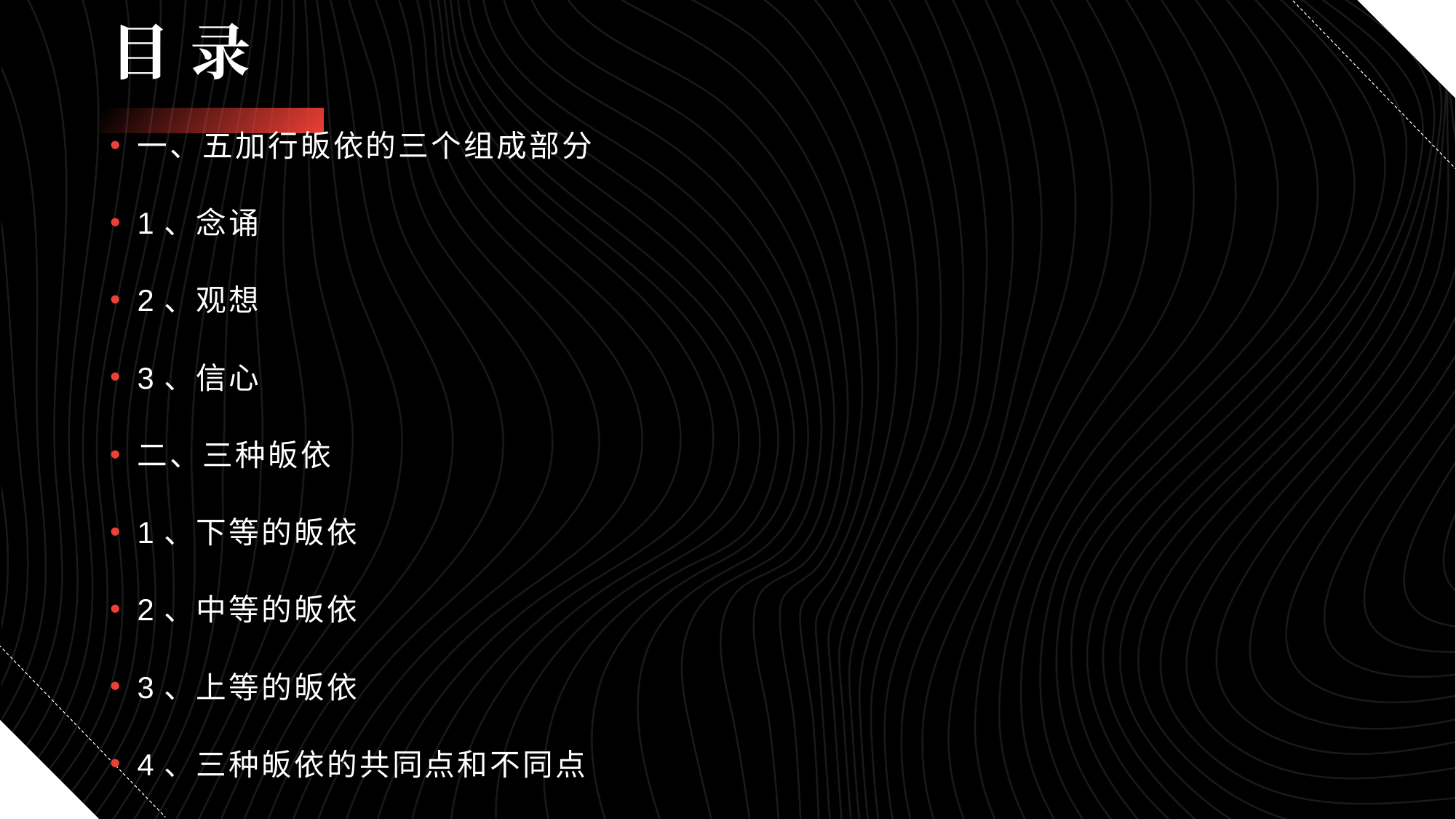

# 目 录
一、五加行皈依的三个组成部分
1、念诵
2、观想
3、信心
二、三种皈依
1、下等的皈依
2、中等的皈依
3、上等的皈依
4、三种皈依的共同点和不同点